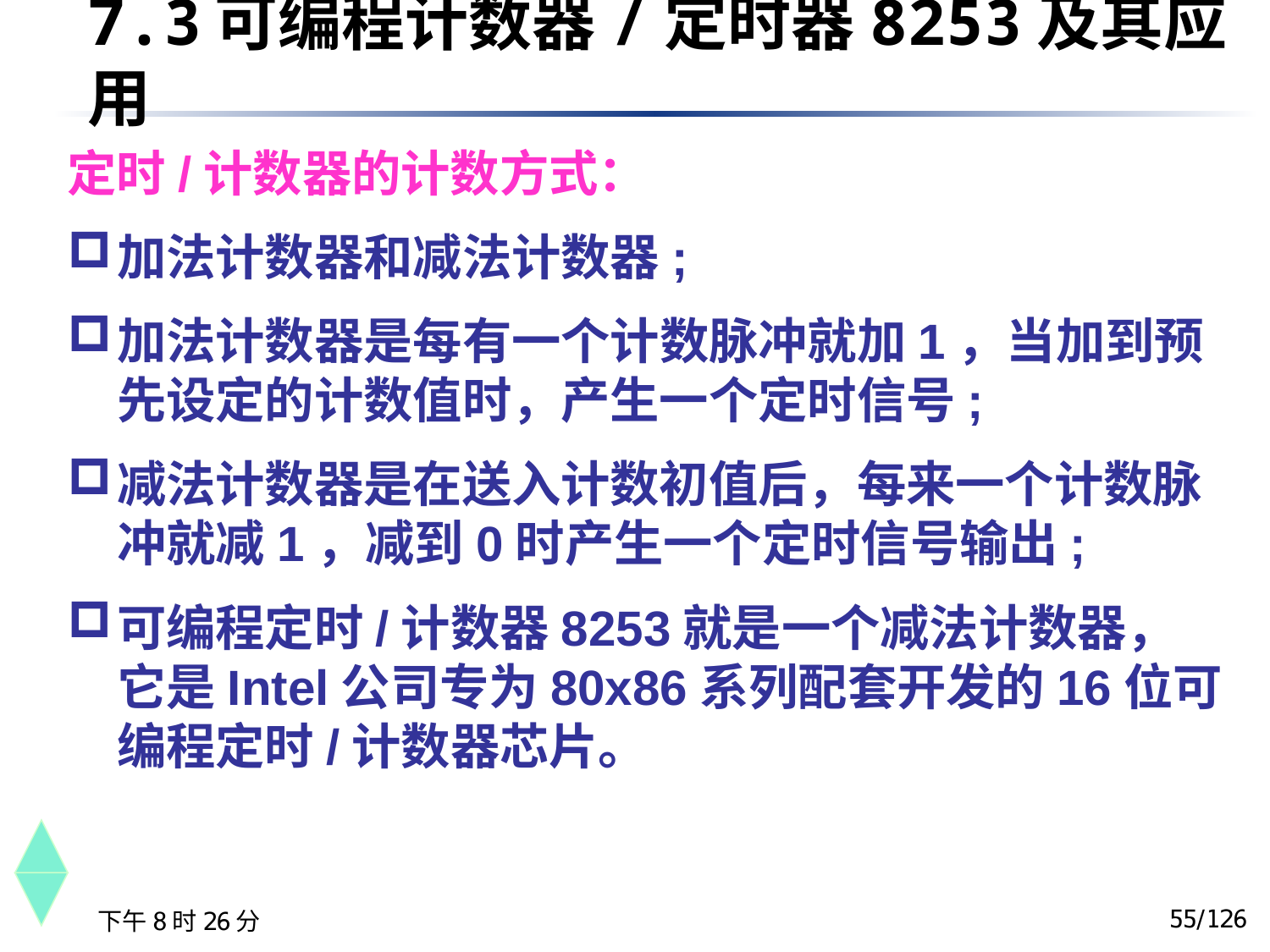

7.3	可编程计数器/定时器8253及其应用
定时/计数器的计数方式：
加法计数器和减法计数器;
加法计数器是每有一个计数脉冲就加1，当加到预先设定的计数值时，产生一个定时信号;
减法计数器是在送入计数初值后，每来一个计数脉冲就减1，减到0时产生一个定时信号输出;
可编程定时/计数器8253就是一个减法计数器，它是Intel公司专为80x86系列配套开发的16位可编程定时/计数器芯片。
55/126
下午8时26分